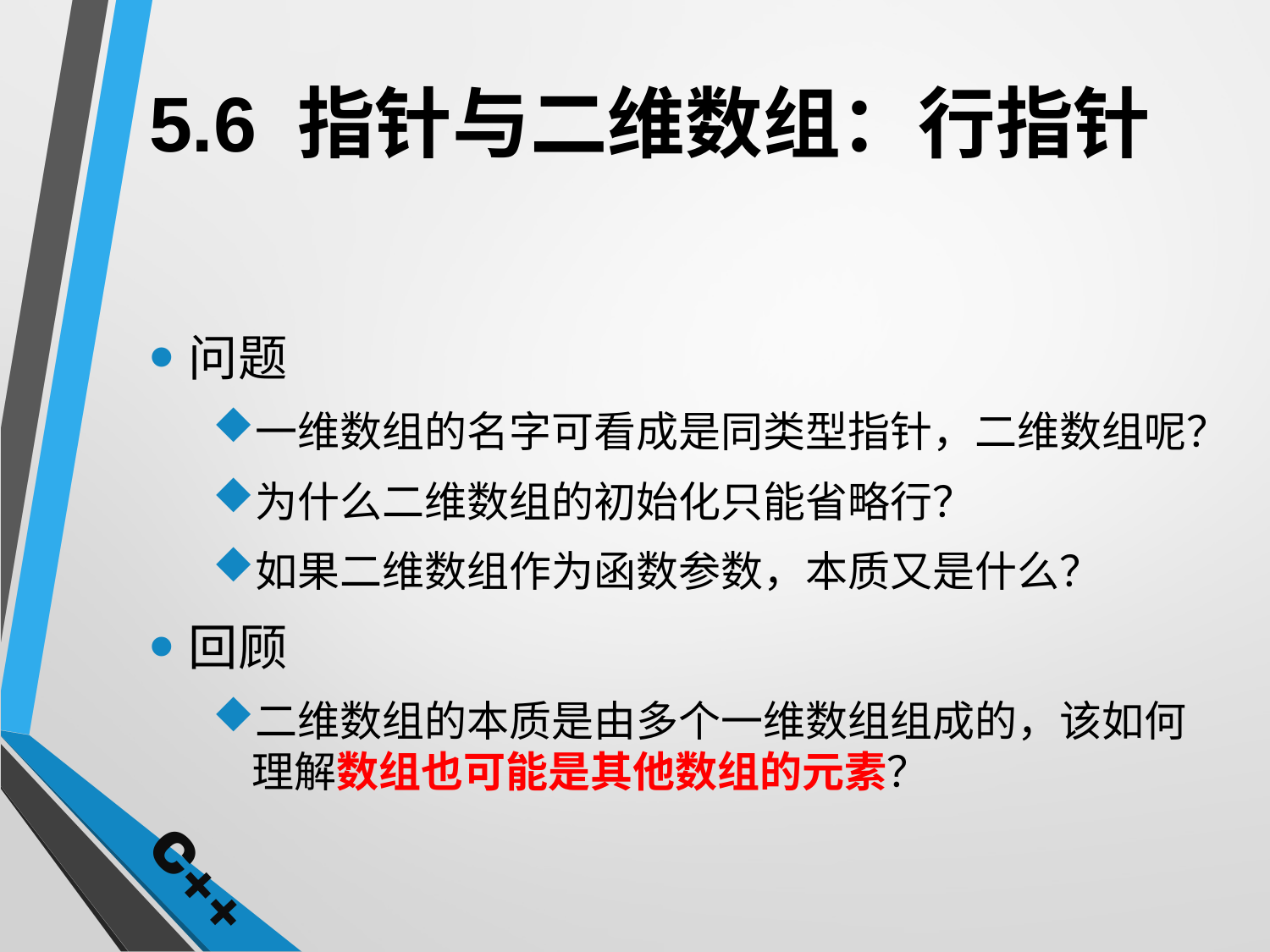

# 5.6 指针与二维数组：行指针
问题
一维数组的名字可看成是同类型指针，二维数组呢？
为什么二维数组的初始化只能省略行？
如果二维数组作为函数参数，本质又是什么？
回顾
二维数组的本质是由多个一维数组组成的，该如何理解数组也可能是其他数组的元素？